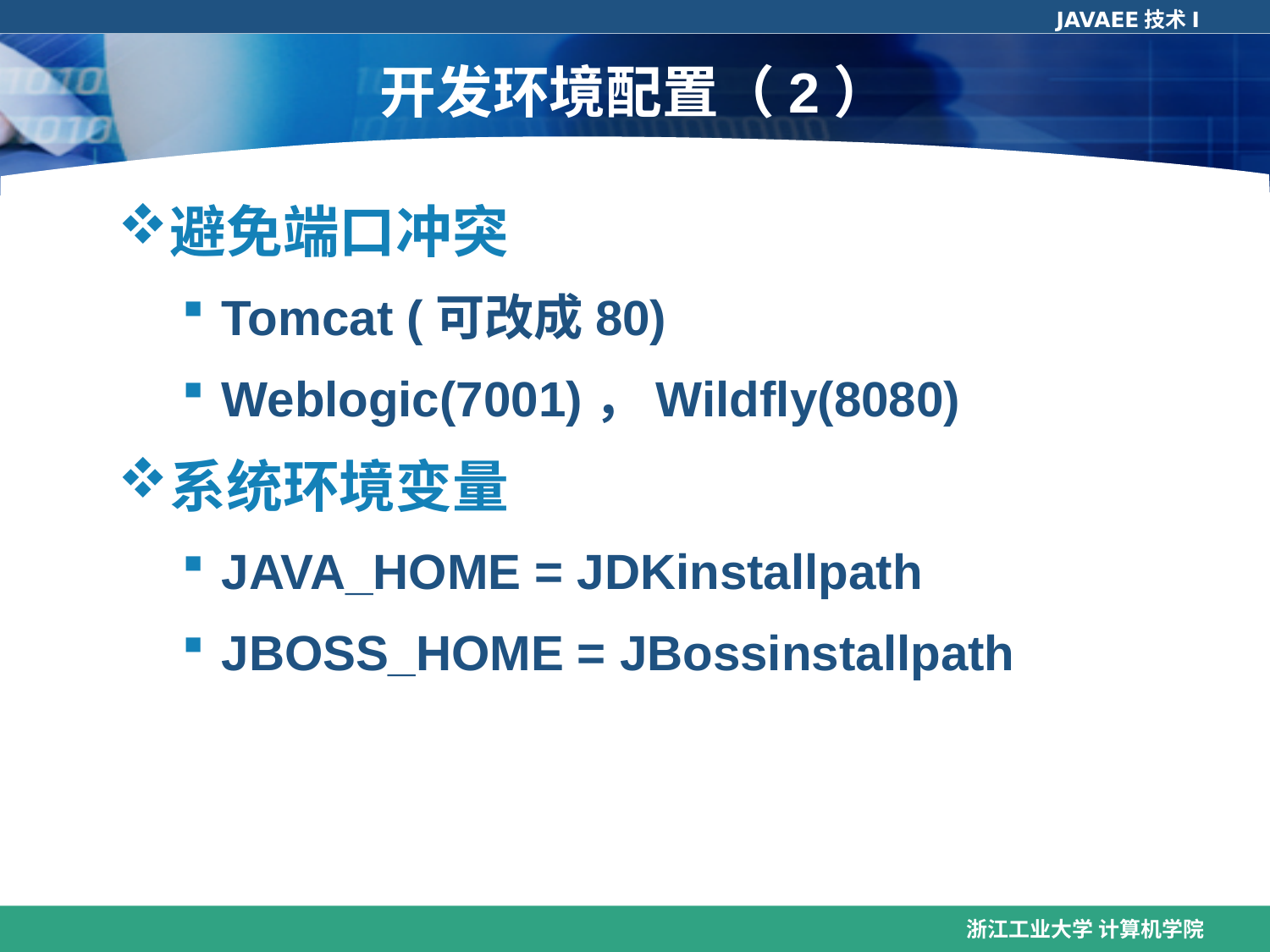

# 开发环境配置（2）
避免端口冲突
Tomcat (可改成80)
Weblogic(7001)，Wildfly(8080)
系统环境变量
JAVA_HOME = JDKinstallpath
JBOSS_HOME = JBossinstallpath